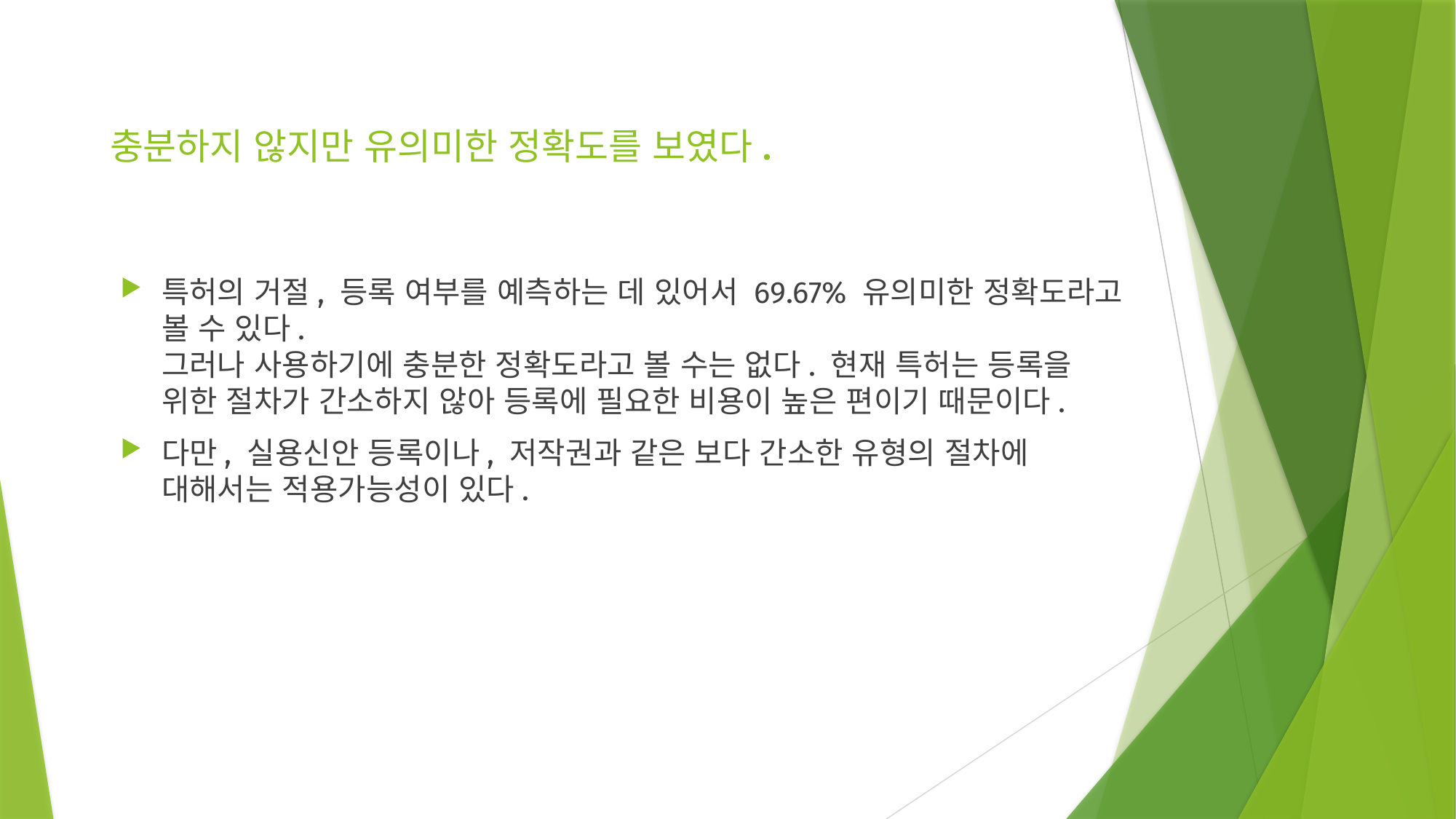

# 충분하지 않지만 유의미한 정확도를 보였다.
특허의 거절, 등록 여부를 예측하는 데 있어서 69.67% 유의미한 정확도라고 볼 수 있다.
그러나 사용하기에 충분한 정확도라고 볼 수는 없다. 현재 특허는 등록을 위한 절차가 간소하지 않아 등록에 필요한 비용이 높은 편이기 때문이다.
다만, 실용신안 등록이나, 저작권과 같은 보다 간소한 유형의 절차에 대해서는 적용가능성이 있다.